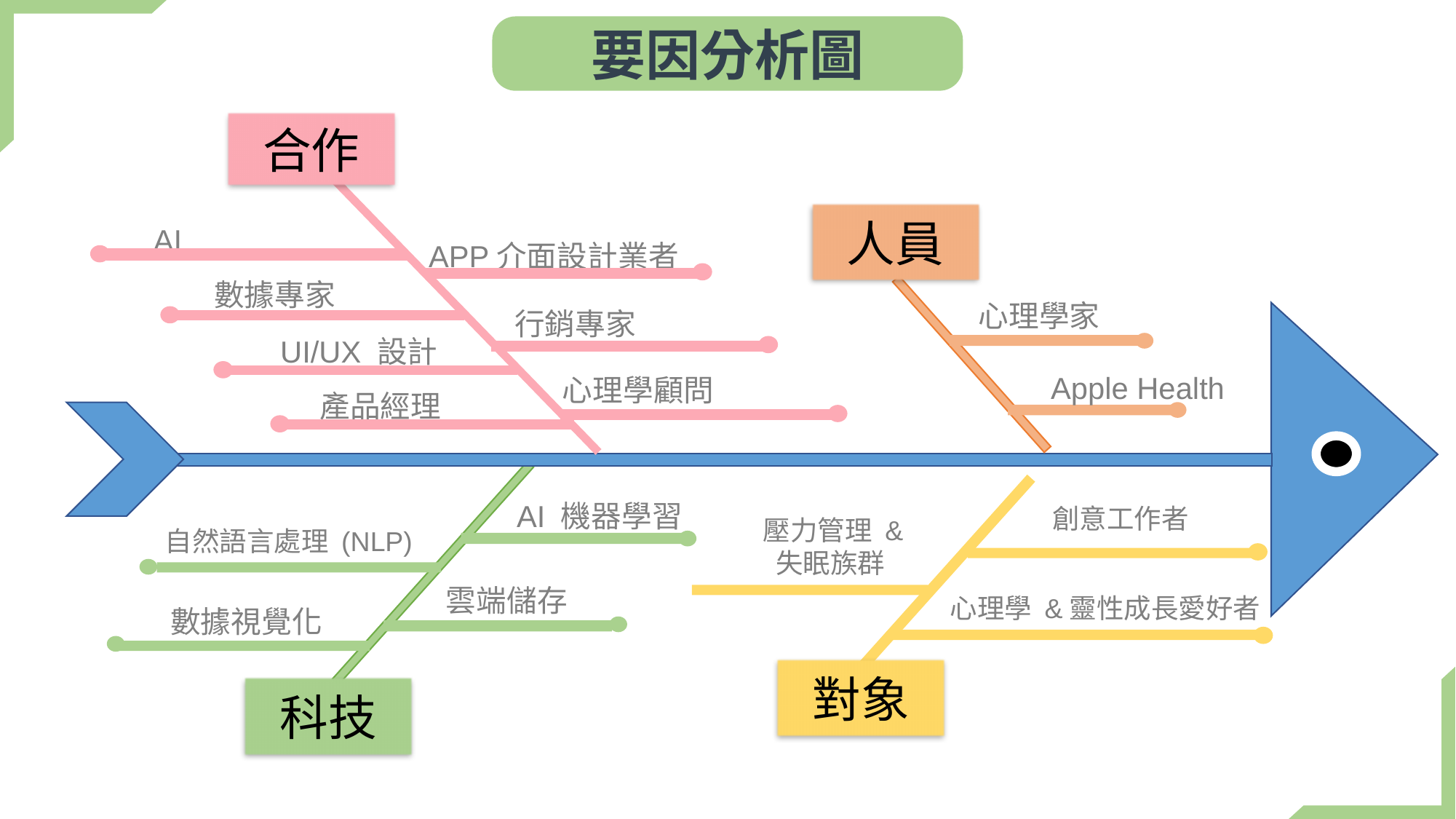

要因分析圖
合作

 AI
APP介面設計業者
數據專家
行銷專家
UI/UX 設計

心理學顧問
產品經理
人員
心理學家

Apple Health

AI 機器學習
創意工作者
自然語言處理 (NLP)
壓力管理 & 失眠族群

雲端儲存

數據視覺化

心理學 &靈性成長愛好者

對象

科技